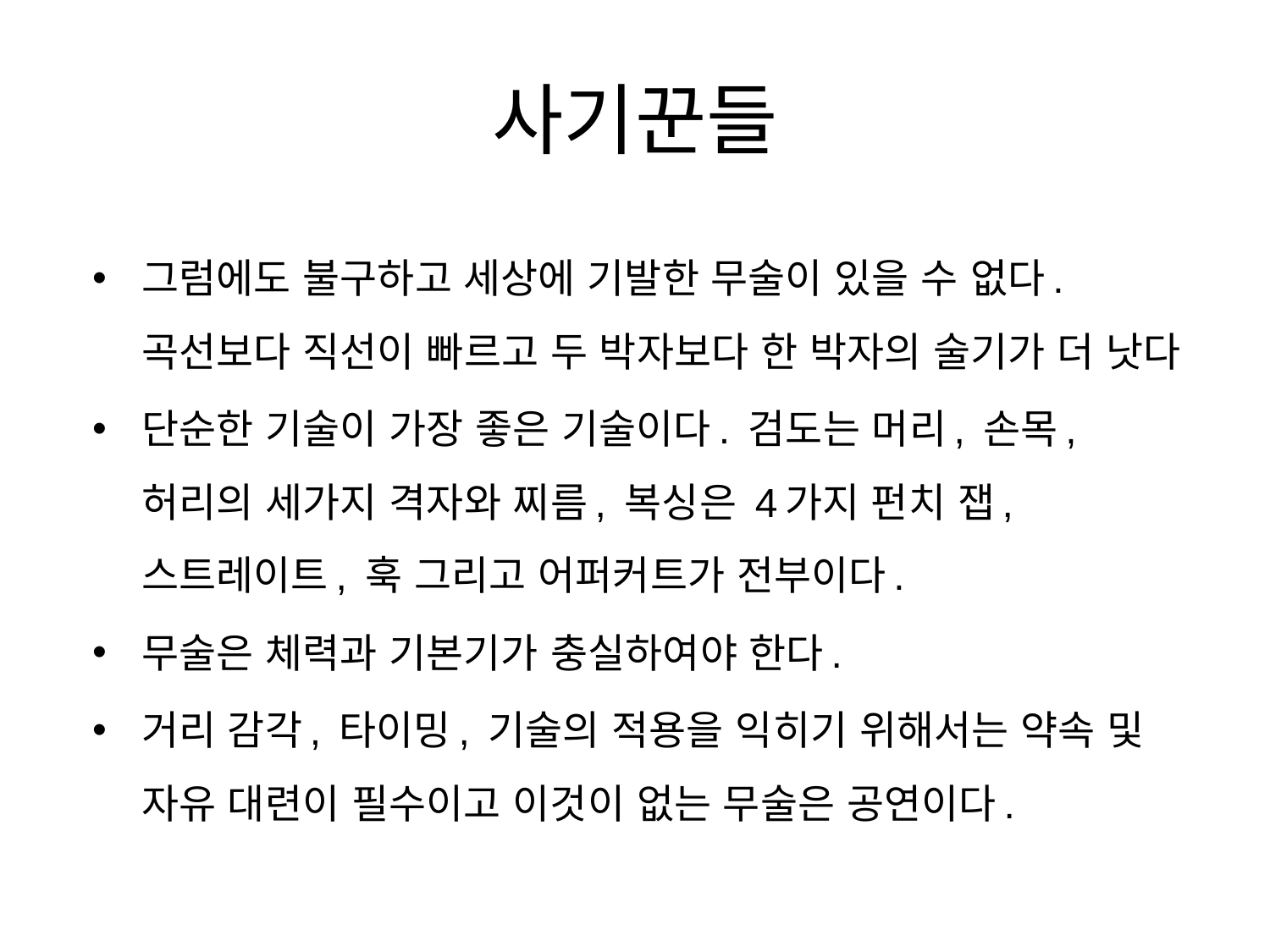

# 사기꾼들
그럼에도 불구하고 세상에 기발한 무술이 있을 수 없다. 곡선보다 직선이 빠르고 두 박자보다 한 박자의 술기가 더 낫다
단순한 기술이 가장 좋은 기술이다. 검도는 머리, 손목, 허리의 세가지 격자와 찌름, 복싱은 4가지 펀치 잽, 스트레이트, 훅 그리고 어퍼커트가 전부이다.
무술은 체력과 기본기가 충실하여야 한다.
거리 감각, 타이밍, 기술의 적용을 익히기 위해서는 약속 및 자유 대련이 필수이고 이것이 없는 무술은 공연이다.